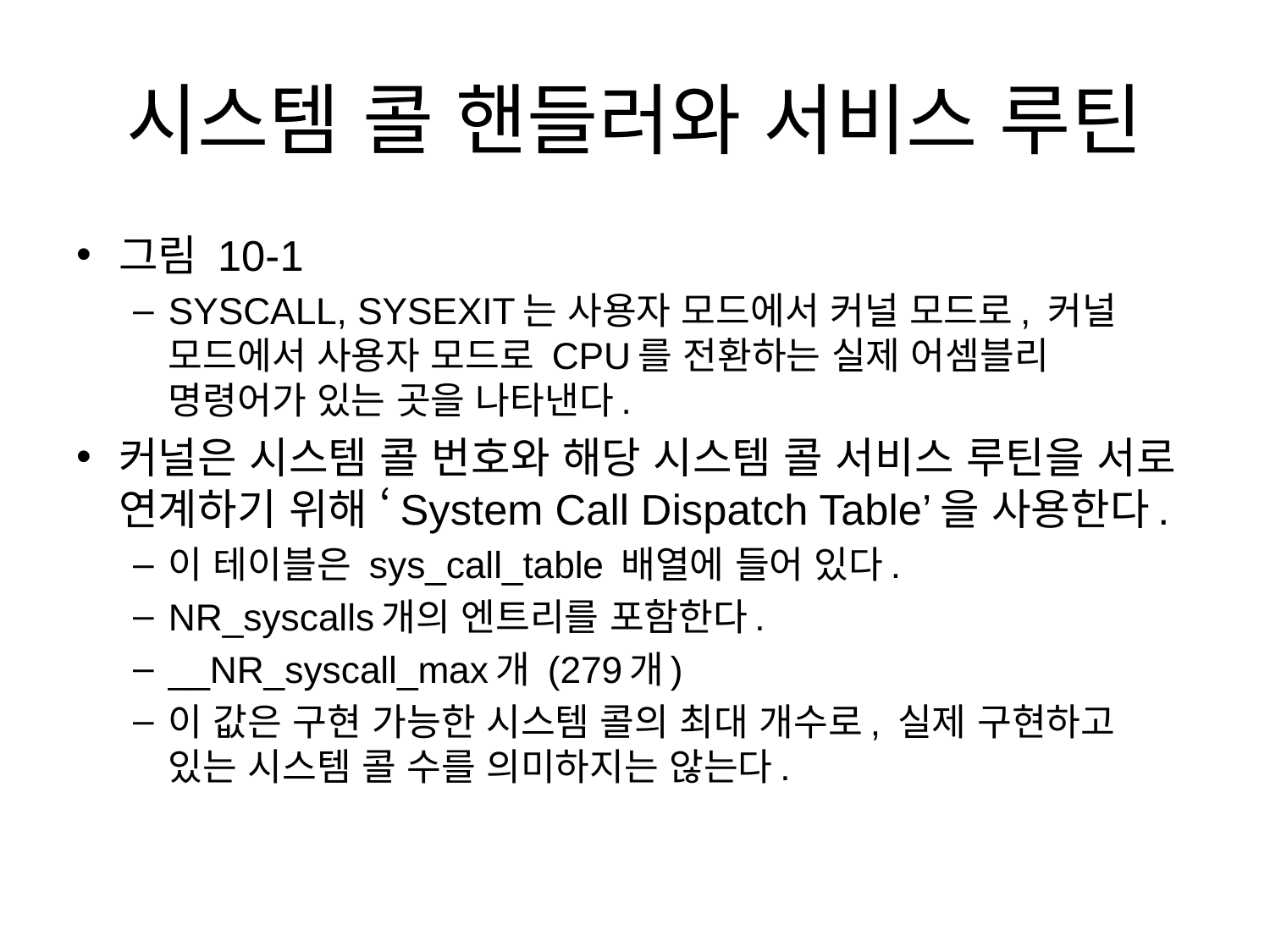

# 시스템 콜 핸들러와 서비스 루틴
그림 10-1
SYSCALL, SYSEXIT는 사용자 모드에서 커널 모드로, 커널 모드에서 사용자 모드로 CPU를 전환하는 실제 어셈블리 명령어가 있는 곳을 나타낸다.
커널은 시스템 콜 번호와 해당 시스템 콜 서비스 루틴을 서로 연계하기 위해 ‘System Call Dispatch Table’을 사용한다.
이 테이블은 sys_call_table 배열에 들어 있다.
NR_syscalls개의 엔트리를 포함한다.
__NR_syscall_max개 (279개)
이 값은 구현 가능한 시스템 콜의 최대 개수로, 실제 구현하고 있는 시스템 콜 수를 의미하지는 않는다.